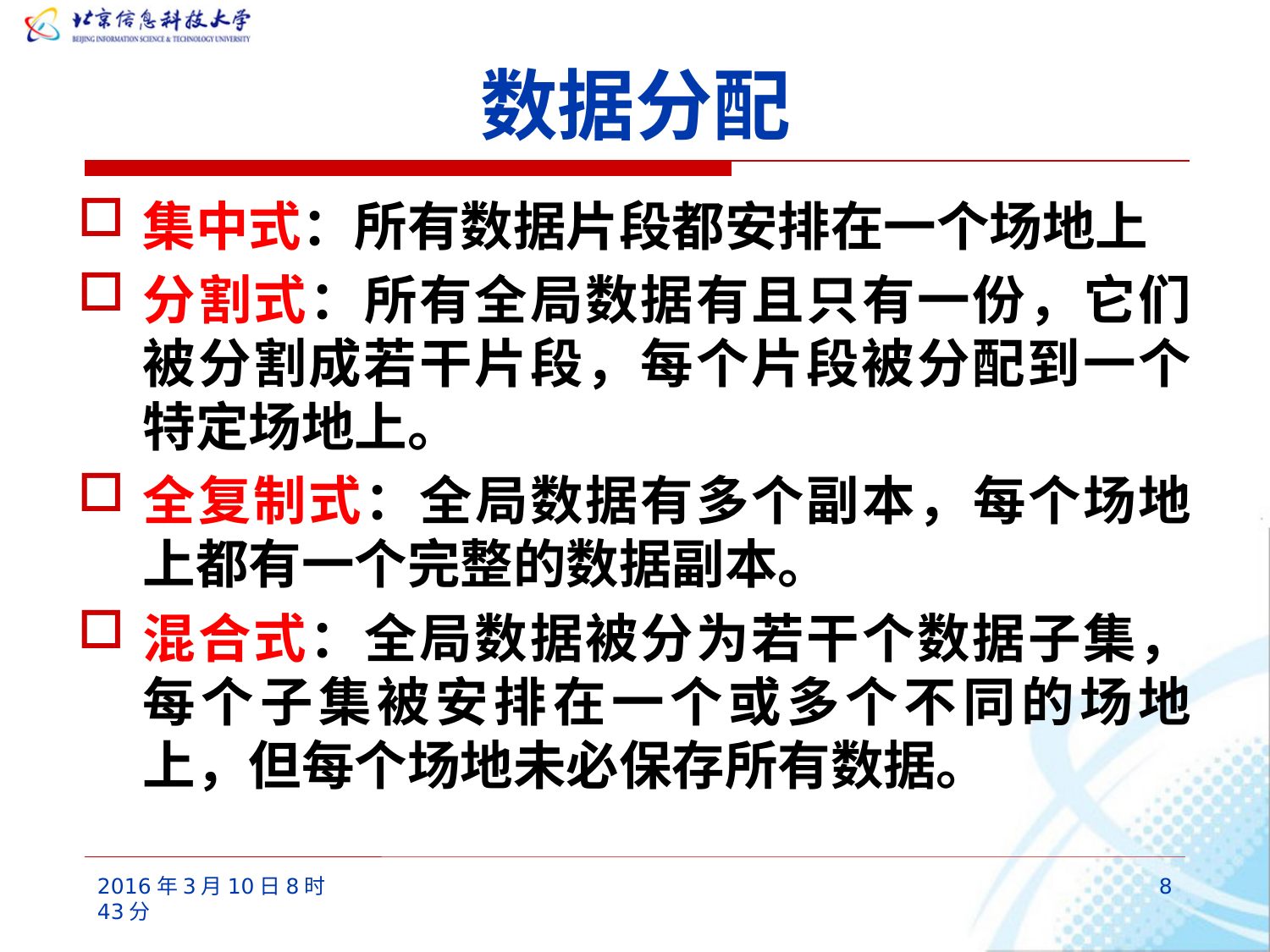

# 数据分配
集中式：所有数据片段都安排在一个场地上
分割式：所有全局数据有且只有一份，它们被分割成若干片段，每个片段被分配到一个特定场地上。
全复制式：全局数据有多个副本，每个场地上都有一个完整的数据副本。
混合式：全局数据被分为若干个数据子集，每个子集被安排在一个或多个不同的场地上，但每个场地未必保存所有数据。
2016年3月10日8时43分
8